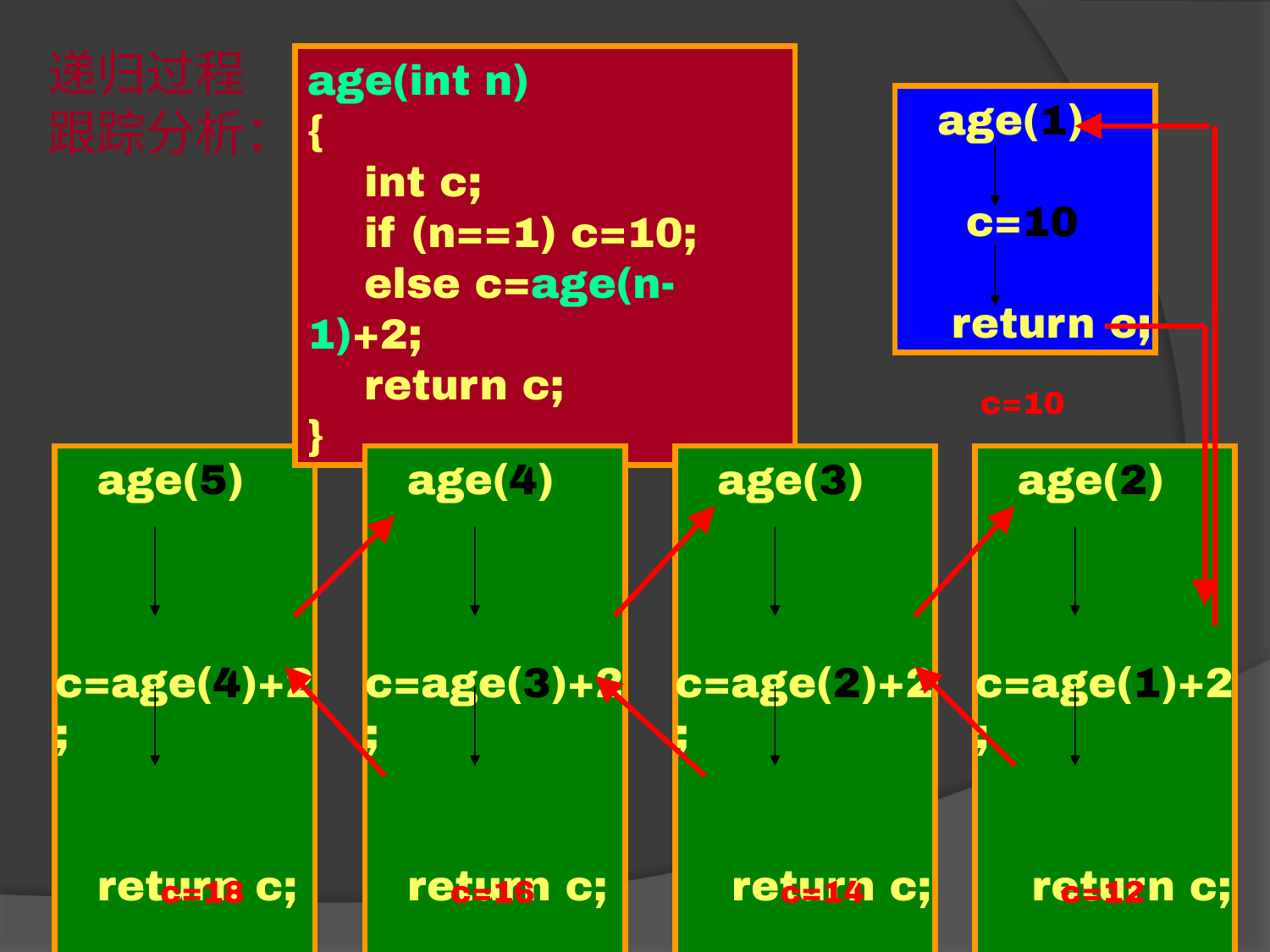

递归过程
跟踪分析：

age(int n)
{
    int c;
    if (n==1) c=10;
    else c=age(n-1)+2;
    return c;
}
   age(1)

     c=10

    return c;

c=10
   age(5)

 c=age(4)+2;

   return c;

   age(4)

 c=age(3)+2;

   return c;

   age(3)

 c=age(2)+2;

    return c;

   age(2)

 c=age(1)+2;

    return c;

c=18
c=16
c=14
c=12